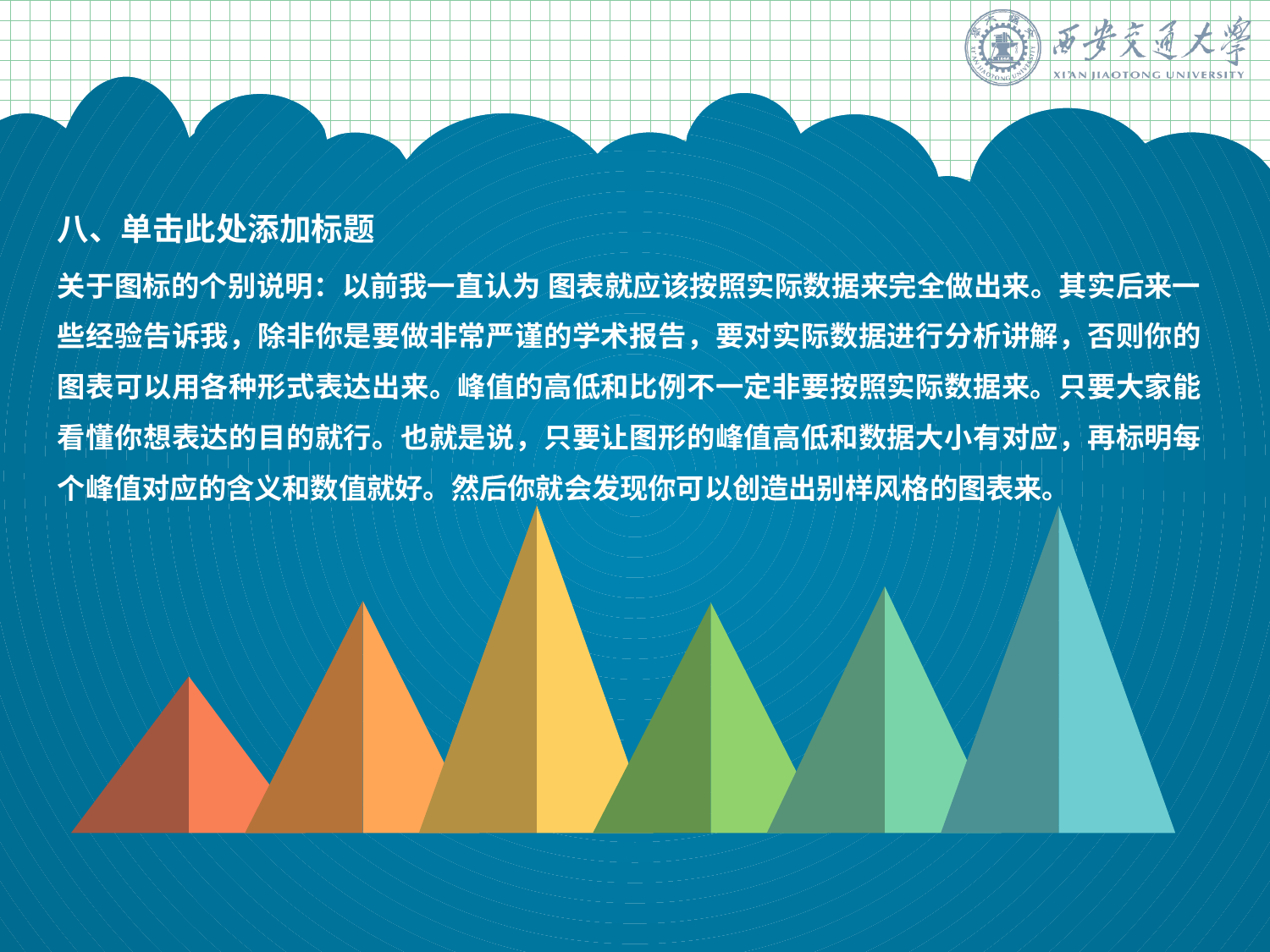

八、单击此处添加标题
关于图标的个别说明：以前我一直认为 图表就应该按照实际数据来完全做出来。其实后来一些经验告诉我，除非你是要做非常严谨的学术报告，要对实际数据进行分析讲解，否则你的图表可以用各种形式表达出来。峰值的高低和比例不一定非要按照实际数据来。只要大家能看懂你想表达的目的就行。也就是说，只要让图形的峰值高低和数据大小有对应，再标明每个峰值对应的含义和数值就好。然后你就会发现你可以创造出别样风格的图表来。